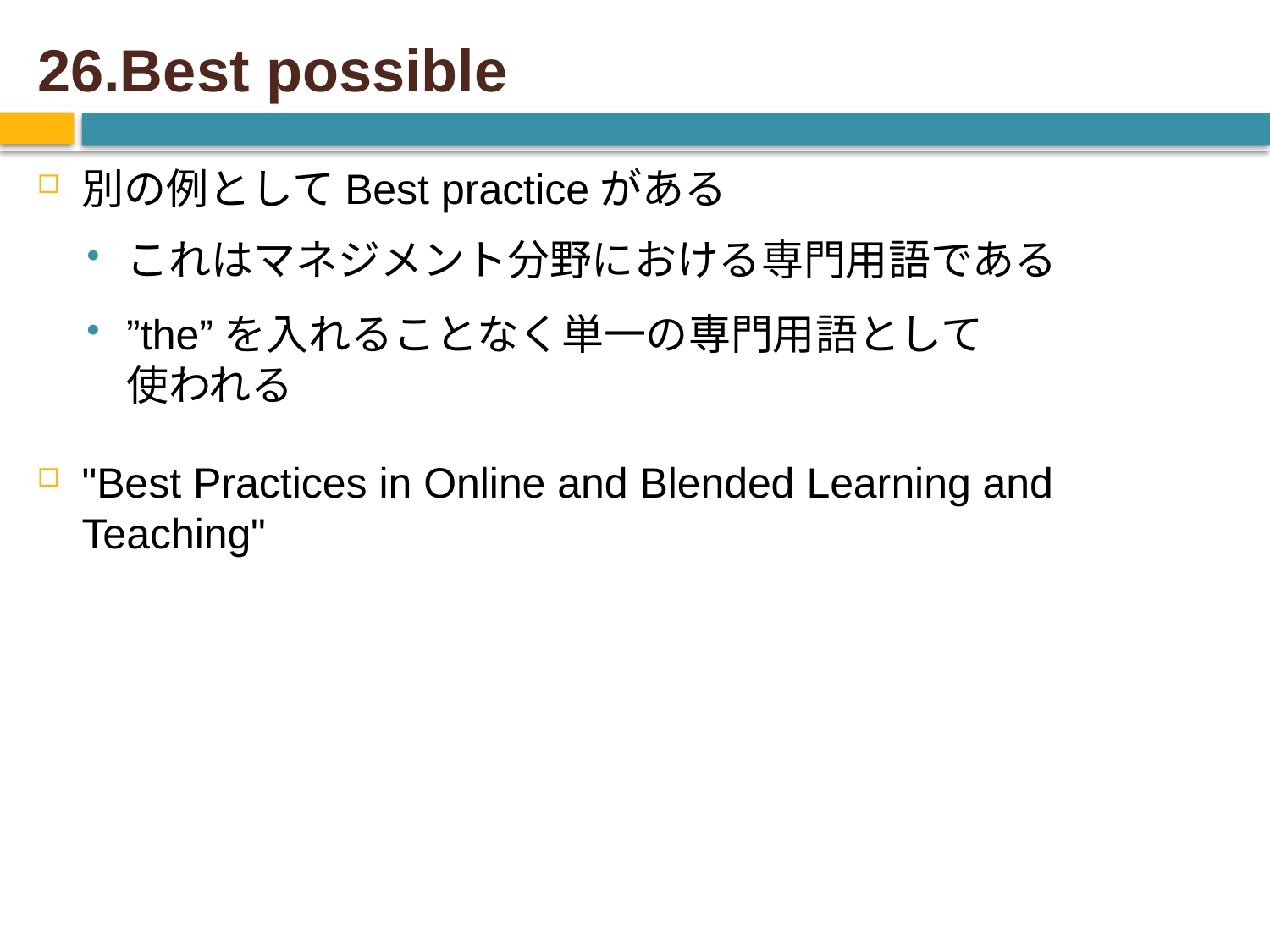

# 26.Best possible
別の例としてBest practiceがある
これはマネジメント分野における専門用語である
”the”を入れることなく単一の専門用語として
使われる
"Best Practices in Online and Blended Learning and Teaching"